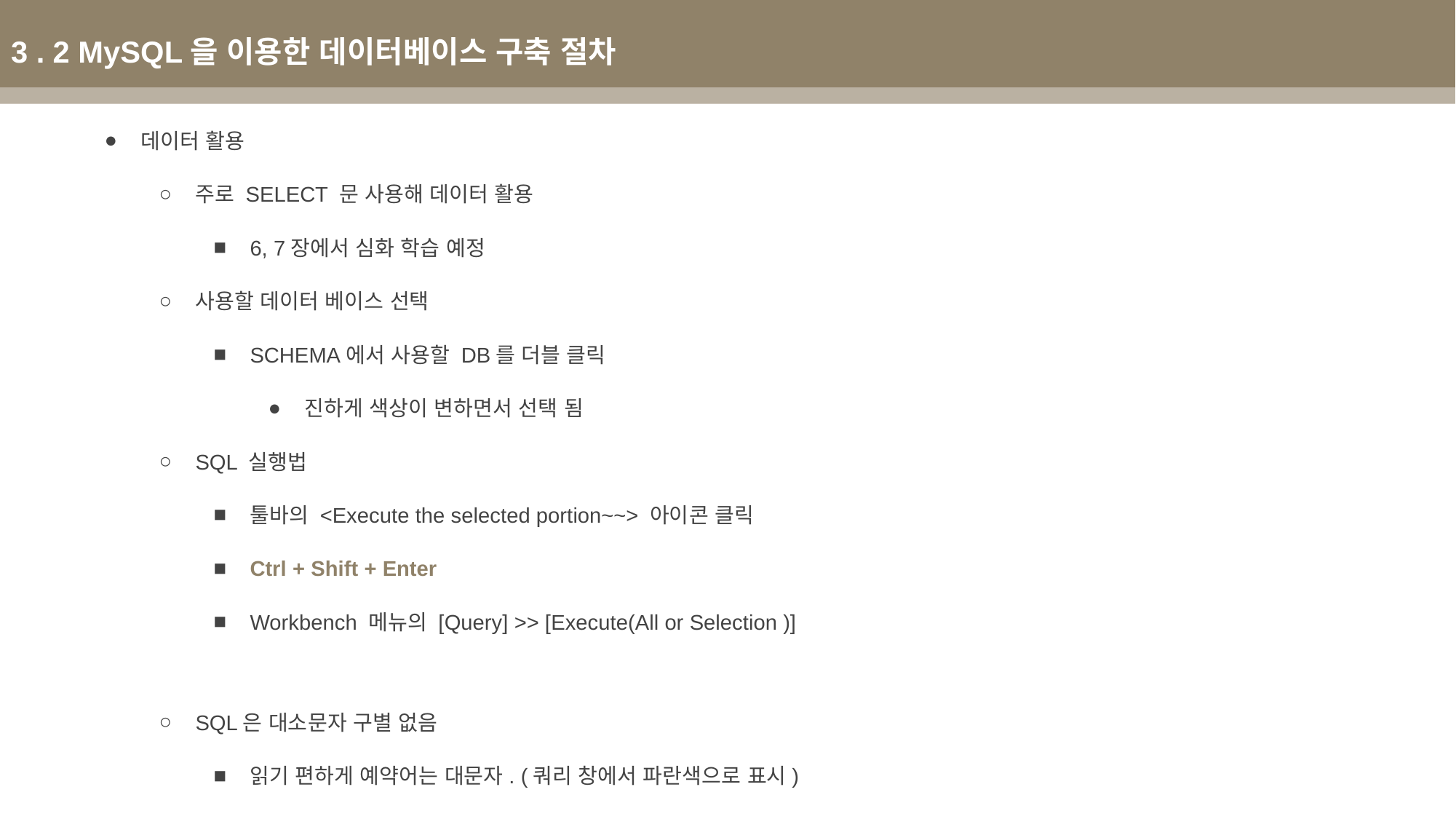

3 . 2 MySQL을 이용한 데이터베이스 구축 절차
데이터 활용
주로 SELECT 문 사용해 데이터 활용
6, 7장에서 심화 학습 예정
사용할 데이터 베이스 선택
SCHEMA에서 사용할 DB를 더블 클릭
진하게 색상이 변하면서 선택 됨
SQL 실행법
툴바의 <Execute the selected portion~~> 아이콘 클릭
Ctrl + Shift + Enter
Workbench 메뉴의 [Query] >> [Execute(All or Selection )]

SQL은 대소문자 구별 없음
읽기 편하게 예약어는 대문자. (쿼리 창에서 파란색으로 표시)